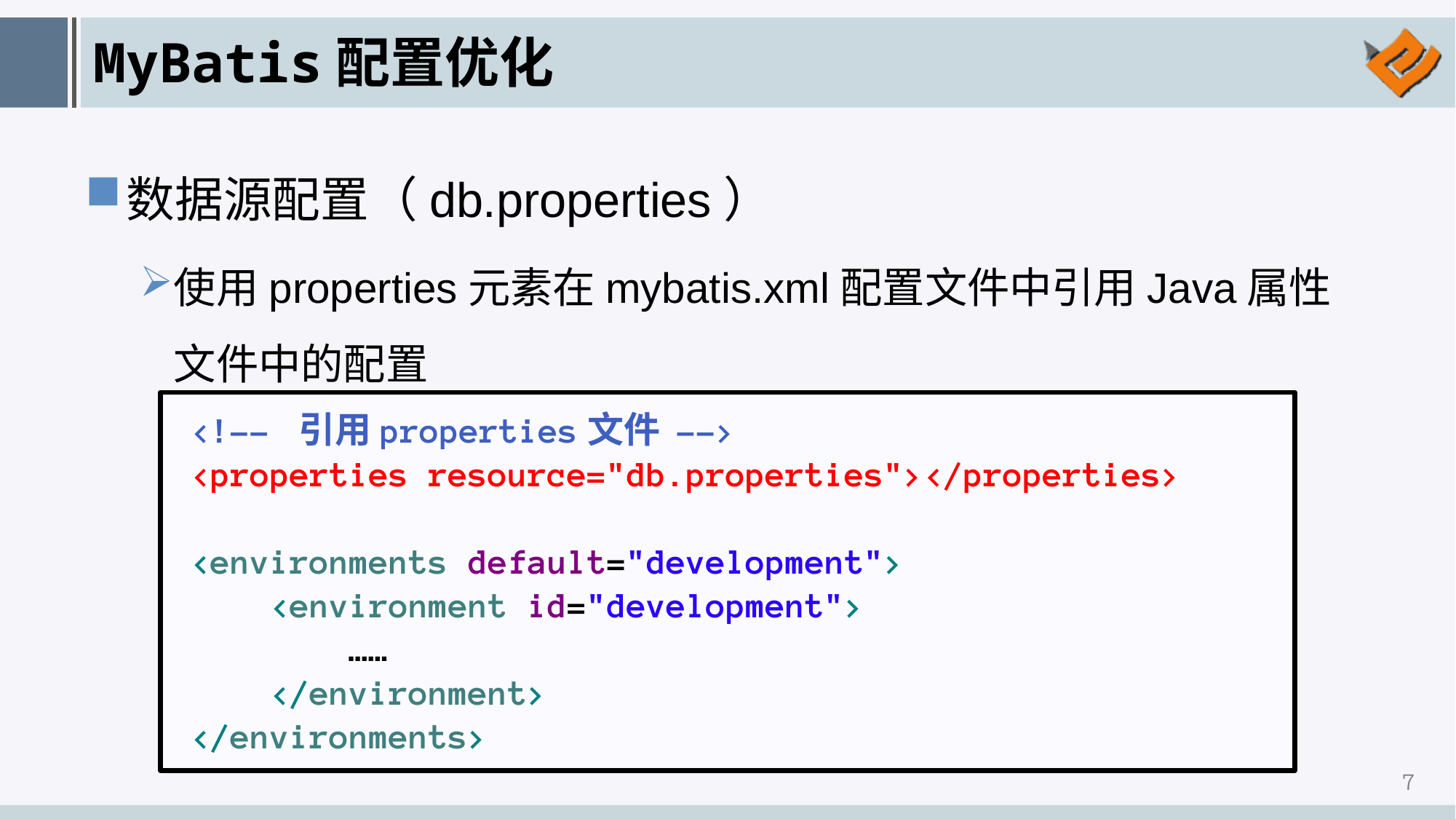

# MyBatis配置优化
数据源配置（db.properties）
使用properties元素在mybatis.xml配置文件中引用Java属性文件中的配置
 <!-- 引用properties文件 -->
 <properties resource="db.properties"></properties>

 <environments default="development">
     <environment id="development">
         ……
     </environment>
 </environments>